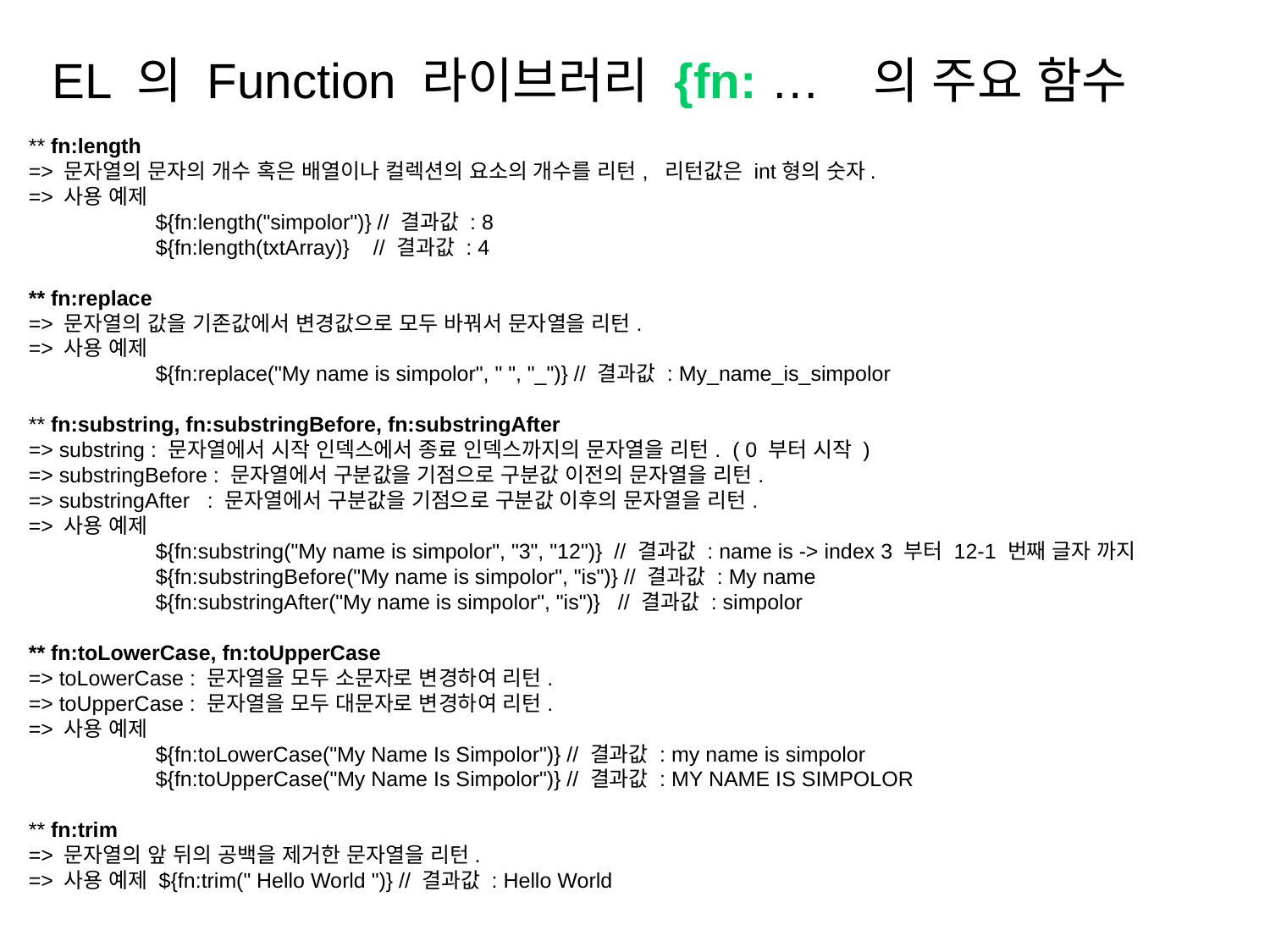

# EL 의 Function 라이브러리 {fn: …   의 주요 함수
** fn:length
=> 문자열의 문자의 개수 혹은 배열이나 컬렉션의 요소의 개수를 리턴,  리턴값은 int형의 숫자.
=> 사용 예제
	${fn:length("simpolor")} // 결과값 : 8
	${fn:length(txtArray)}    // 결과값 : 4

** fn:replace
=> 문자열의 값을 기존값에서 변경값으로 모두 바꿔서 문자열을 리턴.
=> 사용 예제
	${fn:replace("My name is simpolor", " ", "_")} // 결과값 : My_name_is_simpolor

** fn:substring, fn:substringBefore, fn:substringAfter
=> substring : 문자열에서 시작 인덱스에서 종료 인덱스까지의 문자열을 리턴.  ( 0 부터 시작 )
=> substringBefore : 문자열에서 구분값을 기점으로 구분값 이전의 문자열을 리턴.
=> substringAfter   : 문자열에서 구분값을 기점으로 구분값 이후의 문자열을 리턴.
=> 사용 예제
	${fn:substring("My name is simpolor", "3", "12")}  // 결과값 : name is -> index 3 부터 12-1 번째 글자 까지
	${fn:substringBefore("My name is simpolor", "is")} // 결과값 : My name
	${fn:substringAfter("My name is simpolor", "is")}   // 결과값 : simpolor

** fn:toLowerCase, fn:toUpperCase
=> toLowerCase : 문자열을 모두 소문자로 변경하여 리턴.
=> toUpperCase : 문자열을 모두 대문자로 변경하여 리턴.
=> 사용 예제
	${fn:toLowerCase("My Name Is Simpolor")} // 결과값 : my name is simpolor
	${fn:toUpperCase("My Name Is Simpolor")} // 결과값 : MY NAME IS SIMPOLOR

** fn:trim
=> 문자열의 앞 뒤의 공백을 제거한 문자열을 리턴.
=> 사용 예제 ${fn:trim(" Hello World ")} // 결과값 : Hello World